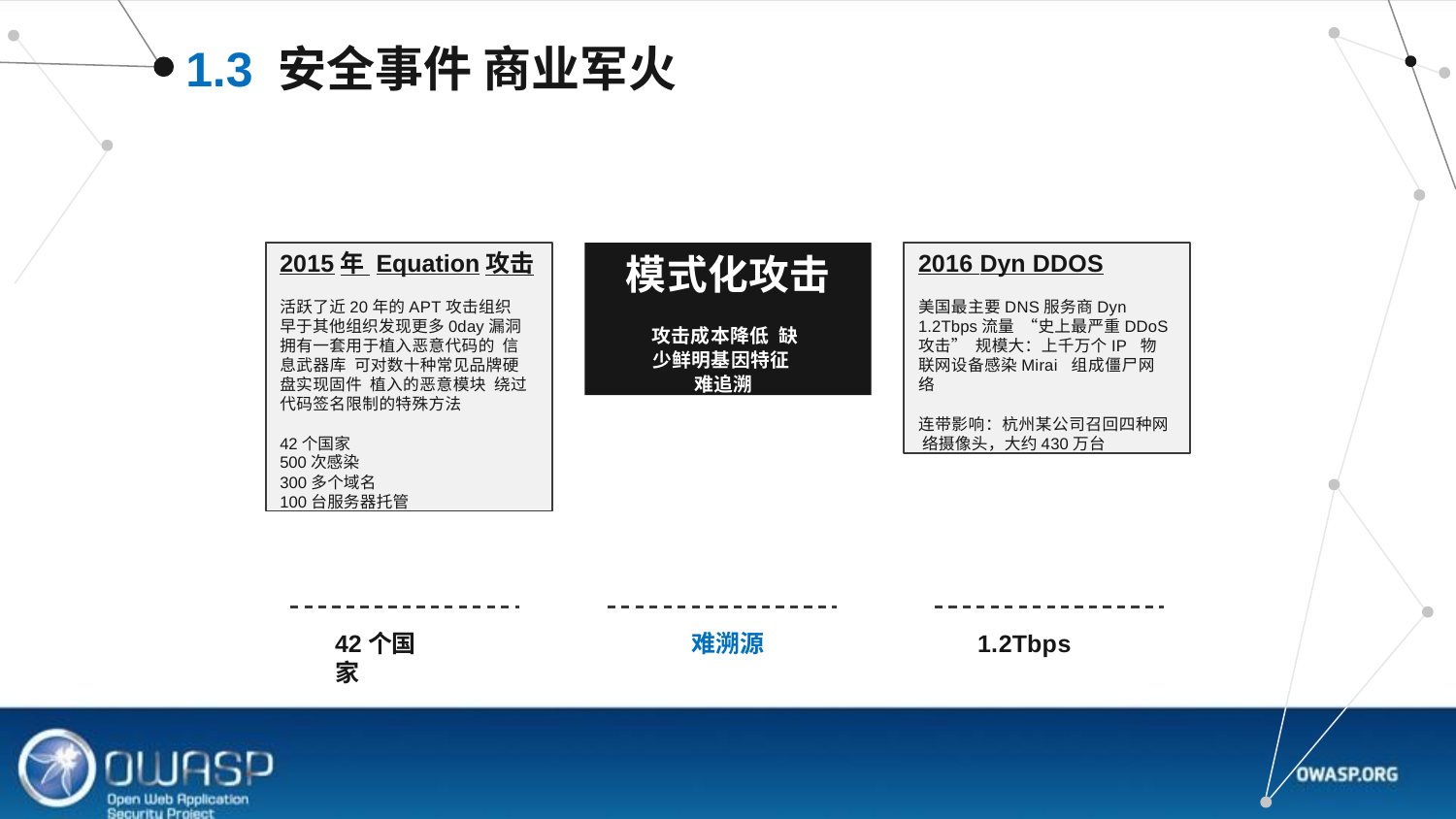

# 1.3 安全事件 商业军火

2015年 Equation攻击
活跃了近20年的APT攻击组织  早于其他组织发现更多0day漏洞  拥有一套用于植入恶意代码的  信息武器库  可对数十种常见品牌硬盘实现固件  植入的恶意模块  绕过代码签名限制的特殊方法

42个国家
500次感染
300多个域名
100台服务器托管
模式化攻击
攻击成本降低  缺少鲜明基因特征  难追溯
2016 Dyn DDOS
美国最主要DNS服务商Dyn  1.2Tbps流量  “史上最严重DDoS攻击”  规模大：上千万个IP  物联网设备感染Mirai  组成僵尸网络

连带影响：杭州某公司召回四种网  络摄像头，大约430万台

42个国家
难溯源
1.2Tbps